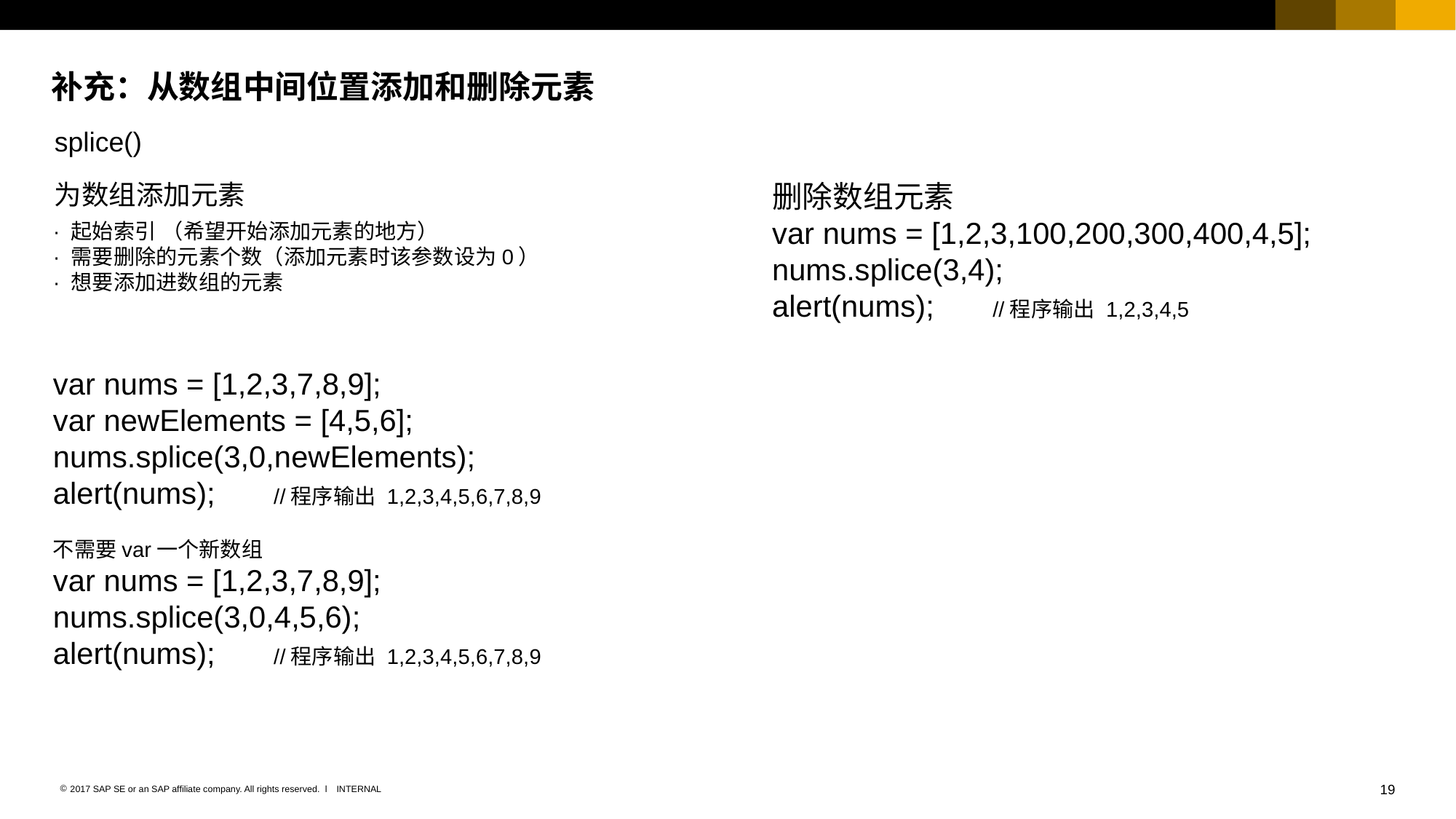

# 补充：从数组中间位置添加和删除元素
splice()

删除数组元素
var nums = [1,2,3,100,200,300,400,4,5];
nums.splice(3,4);
alert(nums);       //程序输出 1,2,3,4,5

为数组添加元素
· 起始索引 （希望开始添加元素的地方）
· 需要删除的元素个数（添加元素时该参数设为0）
· 想要添加进数组的元素
var nums = [1,2,3,7,8,9];
var newElements = [4,5,6];
nums.splice(3,0,newElements);
alert(nums);       //程序输出 1,2,3,4,5,6,7,8,9

不需要var一个新数组
var nums = [1,2,3,7,8,9];
nums.splice(3,0,4,5,6);
alert(nums);       //程序输出 1,2,3,4,5,6,7,8,9

19